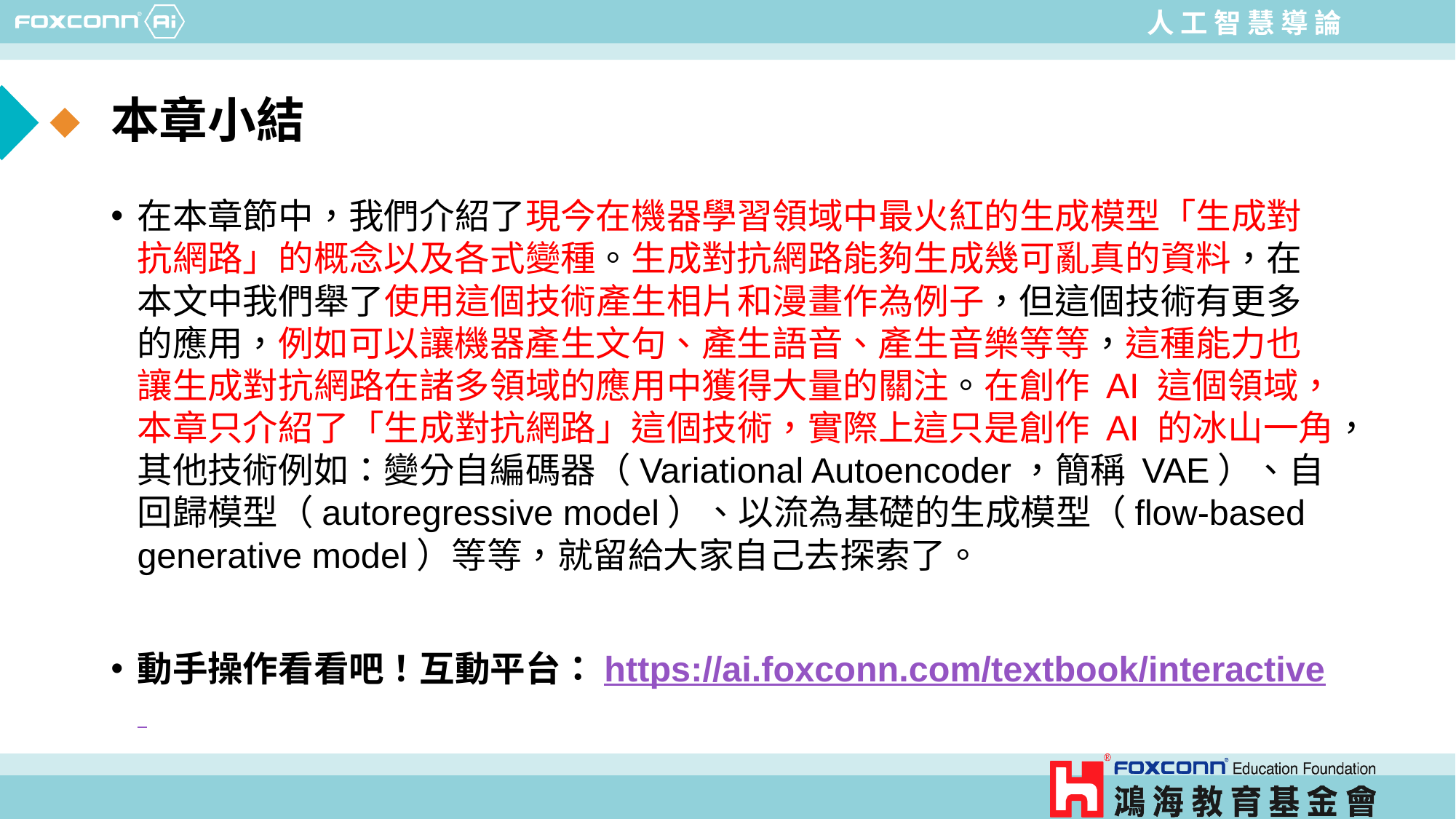

# 本章小結
在本章節中，我們介紹了現今在機器學習領域中最火紅的生成模型「生成對抗網路」的概念以及各式變種。生成對抗網路能夠生成幾可亂真的資料，在本文中我們舉了使用這個技術產生相片和漫畫作為例子，但這個技術有更多的應用，例如可以讓機器產生文句、產生語音、產生音樂等等，這種能力也讓生成對抗網路在諸多領域的應用中獲得大量的關注。在創作 AI 這個領域，本章只介紹了「生成對抗網路」這個技術，實際上這只是創作 AI 的冰山一角，其他技術例如：變分自編碼器（Variational Autoencoder，簡稱 VAE）、自回歸模型（autoregressive model）、以流為基礎的生成模型（flow-based generative model）等等，就留給大家自己去探索了。

動手操作看看吧！互動平台：https://ai.foxconn.com/textbook/interactive